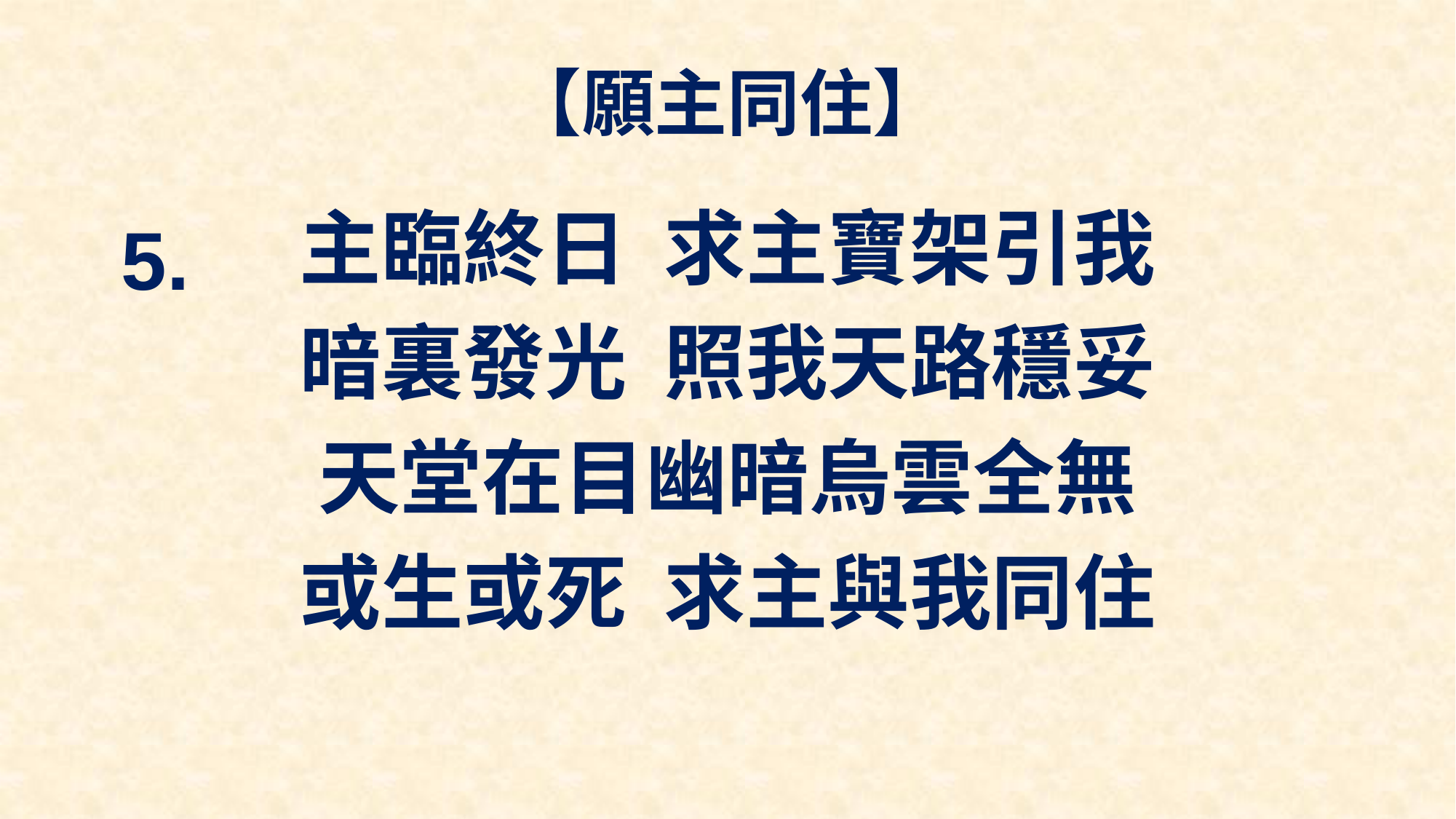

# 【願主同住】
主臨終日  求主寶架引我
暗裏發光  照我天路穩妥
天堂在目幽暗烏雲全無
或生或死  求主與我同住
5.